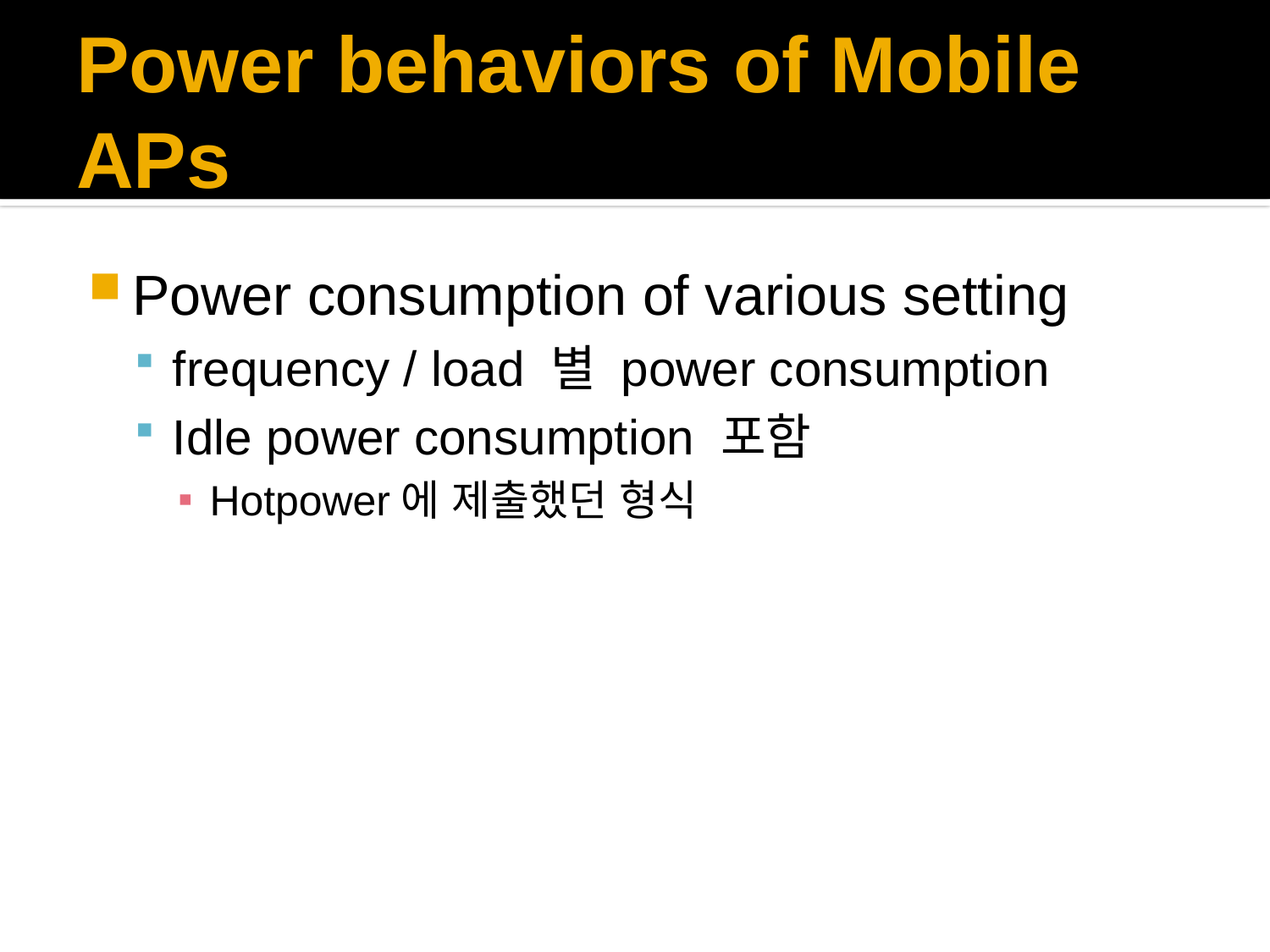

# Power behaviors of Mobile APs
Power consumption of various setting
frequency / load 별 power consumption
Idle power consumption 포함
Hotpower에 제출했던 형식